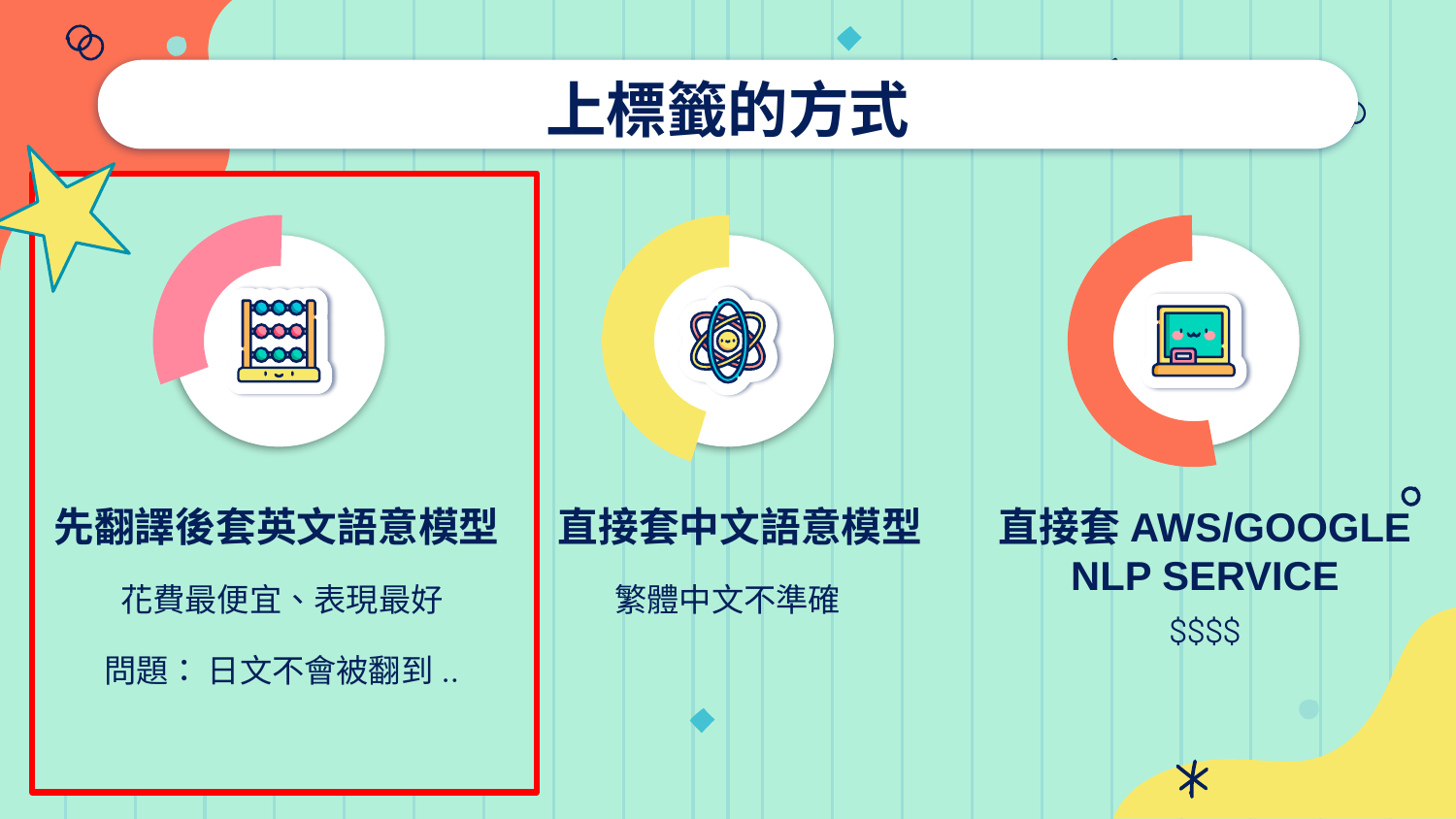

# 上標籤的方式

先翻譯後套英文語意模型
直接套中文語意模型

直接套AWS/GOOGLE NLP SERVICE
花費最便宜、表現最好
問題： 日文不會被翻到..
繁體中文不準確

$$$$